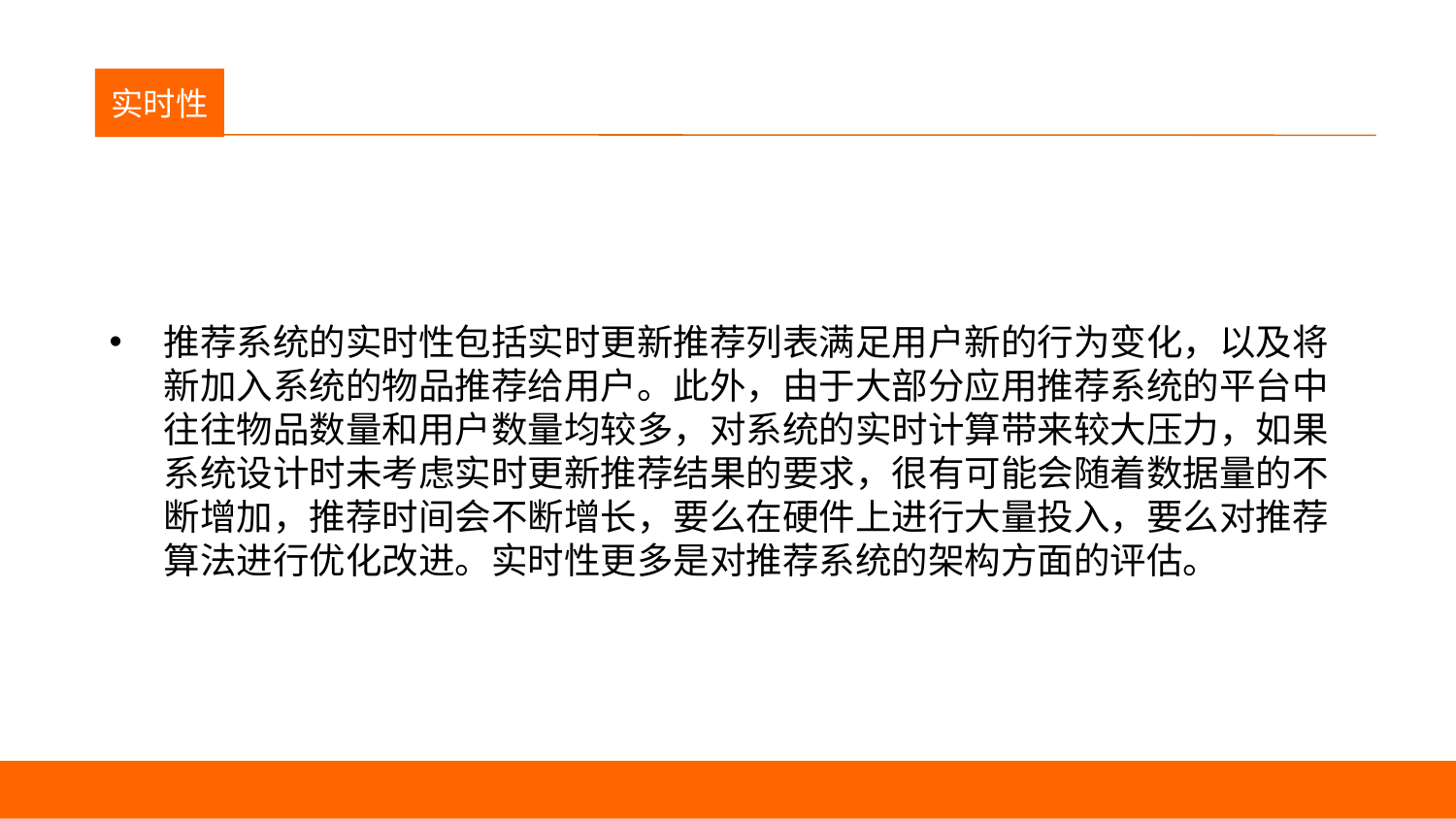

议程
实时性

推荐系统的实时性包括实时更新推荐列表满足用户新的行为变化，以及将新加入系统的物品推荐给用户。此外，由于大部分应用推荐系统的平台中往往物品数量和用户数量均较多，对系统的实时计算带来较大压力，如果系统设计时未考虑实时更新推荐结果的要求，很有可能会随着数据量的不断增加，推荐时间会不断增长，要么在硬件上进行大量投入，要么对推荐算法进行优化改进。实时性更多是对推荐系统的架构方面的评估。